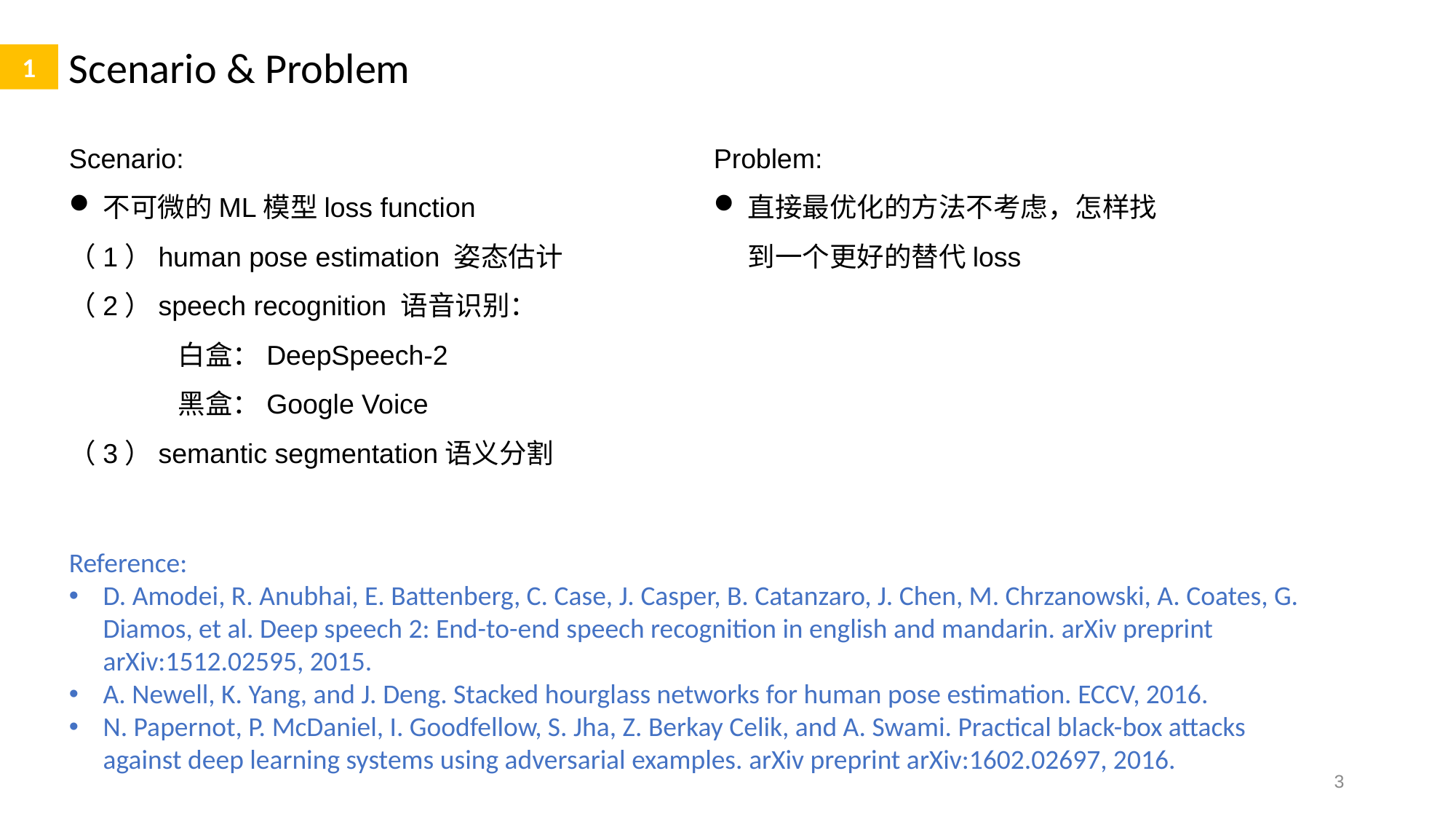

Scenario & Problem
1
Scenario:
不可微的ML模型loss function
（1）human pose estimation 姿态估计
（2）speech recognition 语音识别：
	白盒：DeepSpeech-2
	黑盒：Google Voice
（3）semantic segmentation语义分割
Problem:
直接最优化的方法不考虑，怎样找到一个更好的替代loss

Reference:
D. Amodei, R. Anubhai, E. Battenberg, C. Case, J. Casper, B. Catanzaro, J. Chen, M. Chrzanowski, A. Coates, G. Diamos, et al. Deep speech 2: End-to-end speech recognition in english and mandarin. arXiv preprint arXiv:1512.02595, 2015.
A. Newell, K. Yang, and J. Deng. Stacked hourglass networks for human pose estimation. ECCV, 2016.
N. Papernot, P. McDaniel, I. Goodfellow, S. Jha, Z. Berkay Celik, and A. Swami. Practical black-box attacks against deep learning systems using adversarial examples. arXiv preprint arXiv:1602.02697, 2016.
3